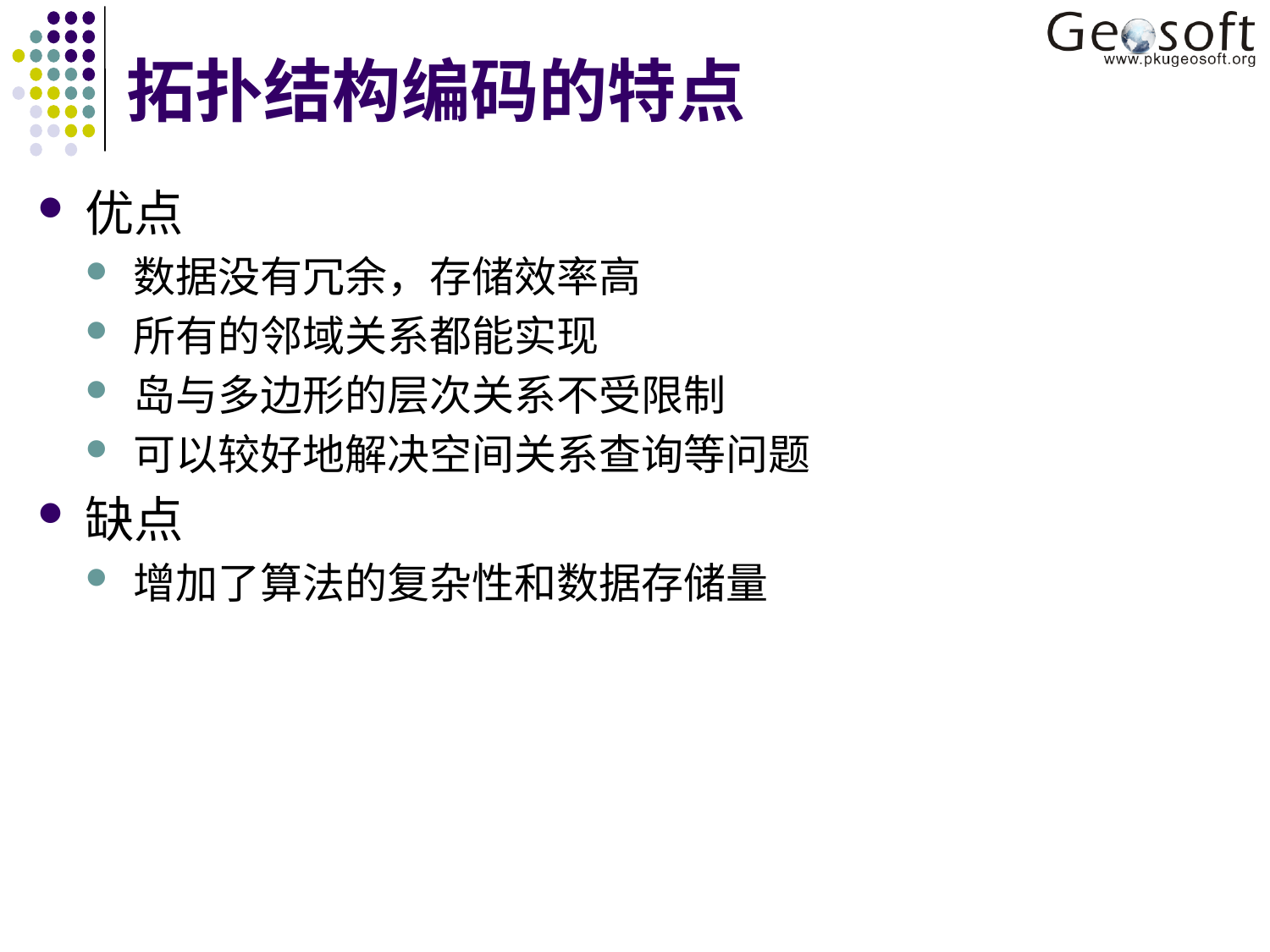

# 拓扑结构编码的特点
优点
数据没有冗余，存储效率高
所有的邻域关系都能实现
岛与多边形的层次关系不受限制
可以较好地解决空间关系查询等问题
缺点
增加了算法的复杂性和数据存储量